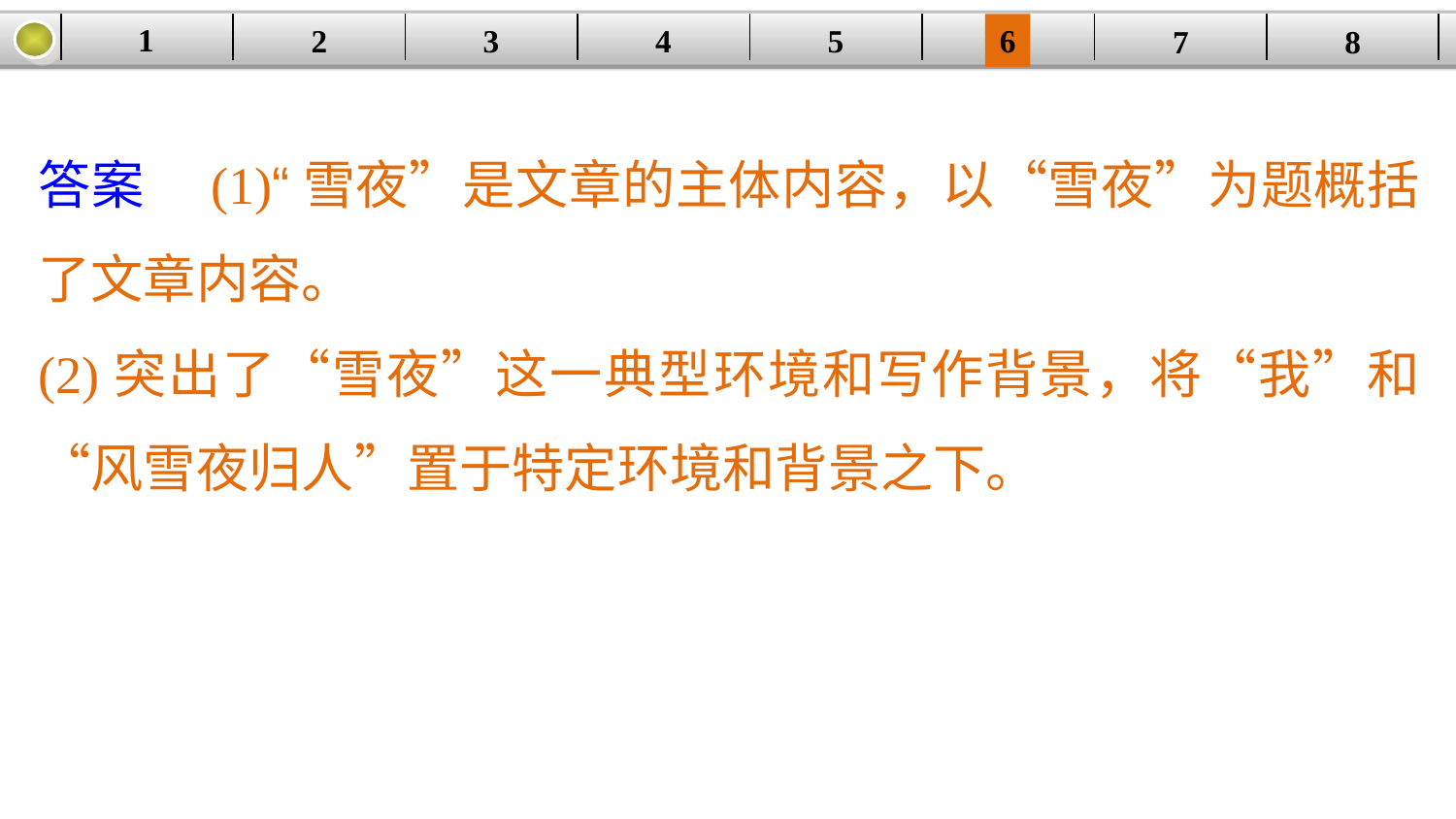

1
2
3
4
|  |  |  |  |  |  |  |  |
| --- | --- | --- | --- | --- | --- | --- | --- |
5
6
7
8

答案　(1)“雪夜”是文章的主体内容，以“雪夜”为题概括了文章内容。
(2)突出了“雪夜”这一典型环境和写作背景，将“我”和“风雪夜归人”置于特定环境和背景之下。